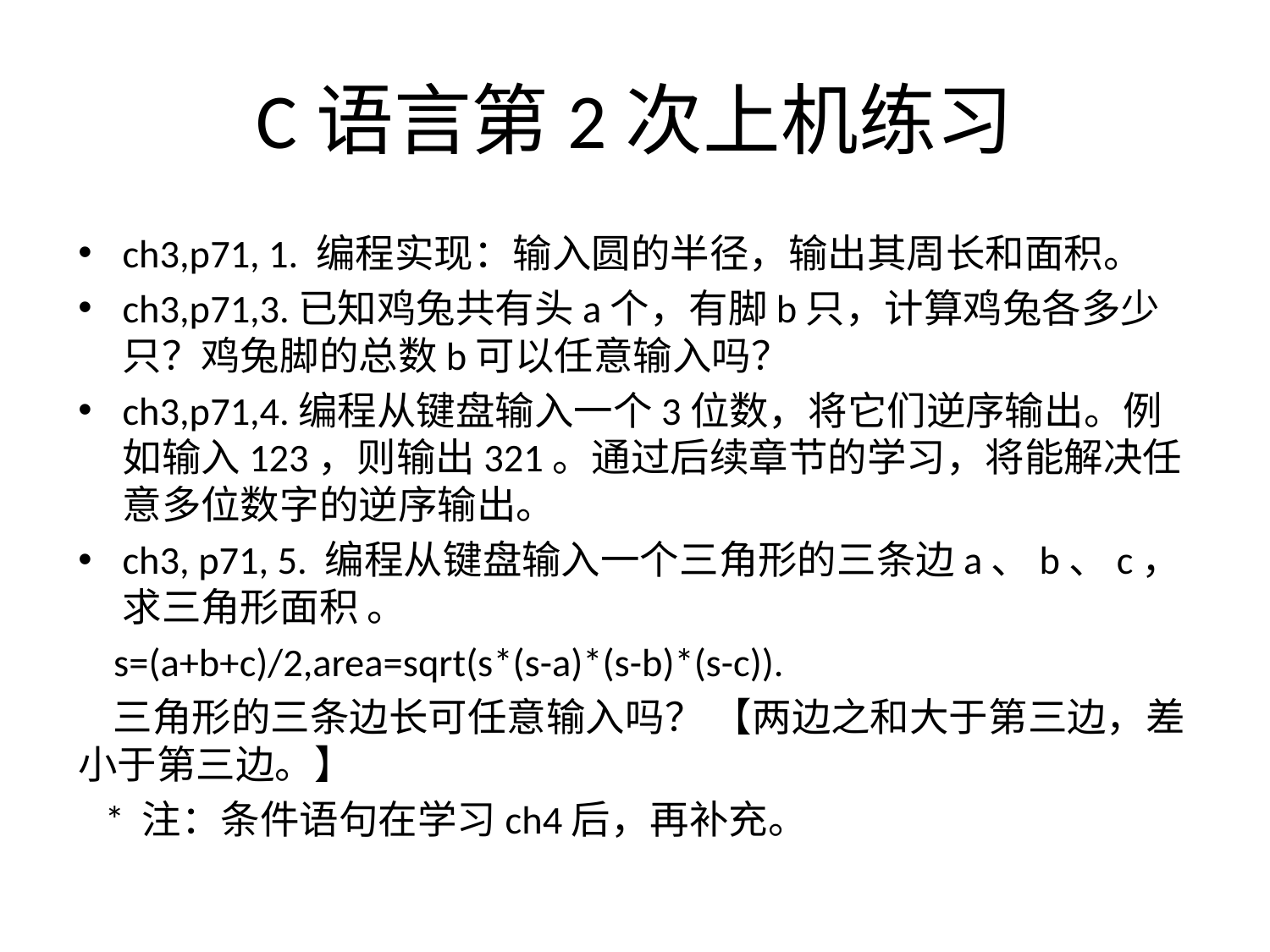

# C语言第2次上机练习
ch3,p71, 1. 编程实现：输入圆的半径，输出其周长和面积。
ch3,p71,3.已知鸡兔共有头a个，有脚b只，计算鸡兔各多少只？鸡兔脚的总数b可以任意输入吗？
ch3,p71,4.编程从键盘输入一个3位数，将它们逆序输出。例如输入123，则输出321。通过后续章节的学习，将能解决任意多位数字的逆序输出。
ch3, p71, 5. 编程从键盘输入一个三角形的三条边a、b、c，求三角形面积 。
    s=(a+b+c)/2,area=sqrt(s*(s-a)*(s-b)*(s-c)).
   三角形的三条边长可任意输入吗？ 【两边之和大于第三边，差小于第三边。】
   * 注：条件语句在学习ch4后，再补充。